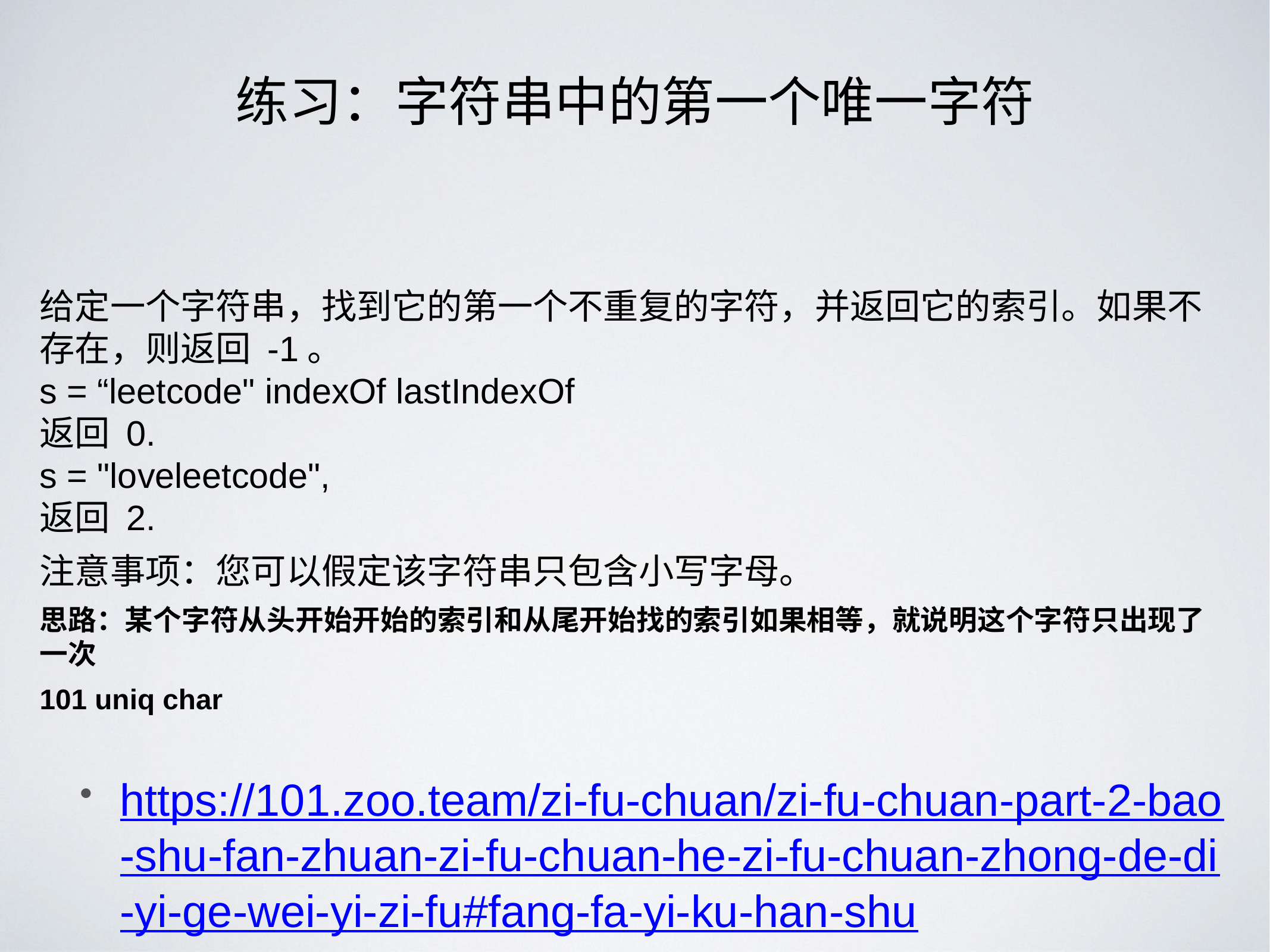

# 练习：字符串中的第一个唯一字符

给定一个字符串，找到它的第一个不重复的字符，并返回它的索引。如果不存在，则返回 -1。
s = “leetcode" indexOf lastIndexOf
返回 0.
s = "loveleetcode",
返回 2.
注意事项：您可以假定该字符串只包含小写字母。
思路：某个字符从头开始开始的索引和从尾开始找的索引如果相等，就说明这个字符只出现了一次
101 uniq char
https://101.zoo.team/zi-fu-chuan/zi-fu-chuan-part-2-bao-shu-fan-zhuan-zi-fu-chuan-he-zi-fu-chuan-zhong-de-di-yi-ge-wei-yi-zi-fu#fang-fa-yi-ku-han-shu